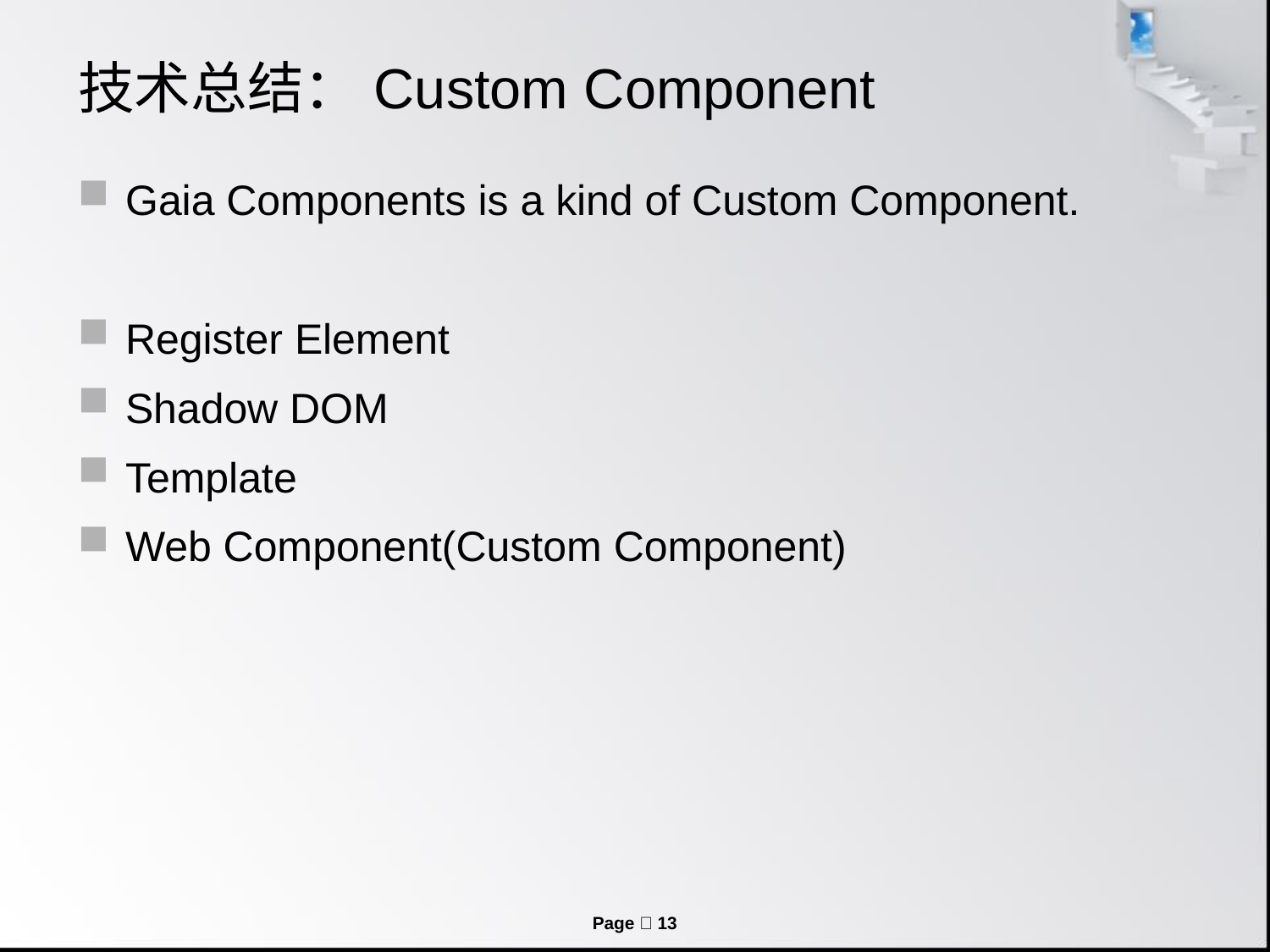

# 技术总结：Custom Component
Gaia Components is a kind of Custom Component.

Register Element
Shadow DOM
Template
Web Component(Custom Component)